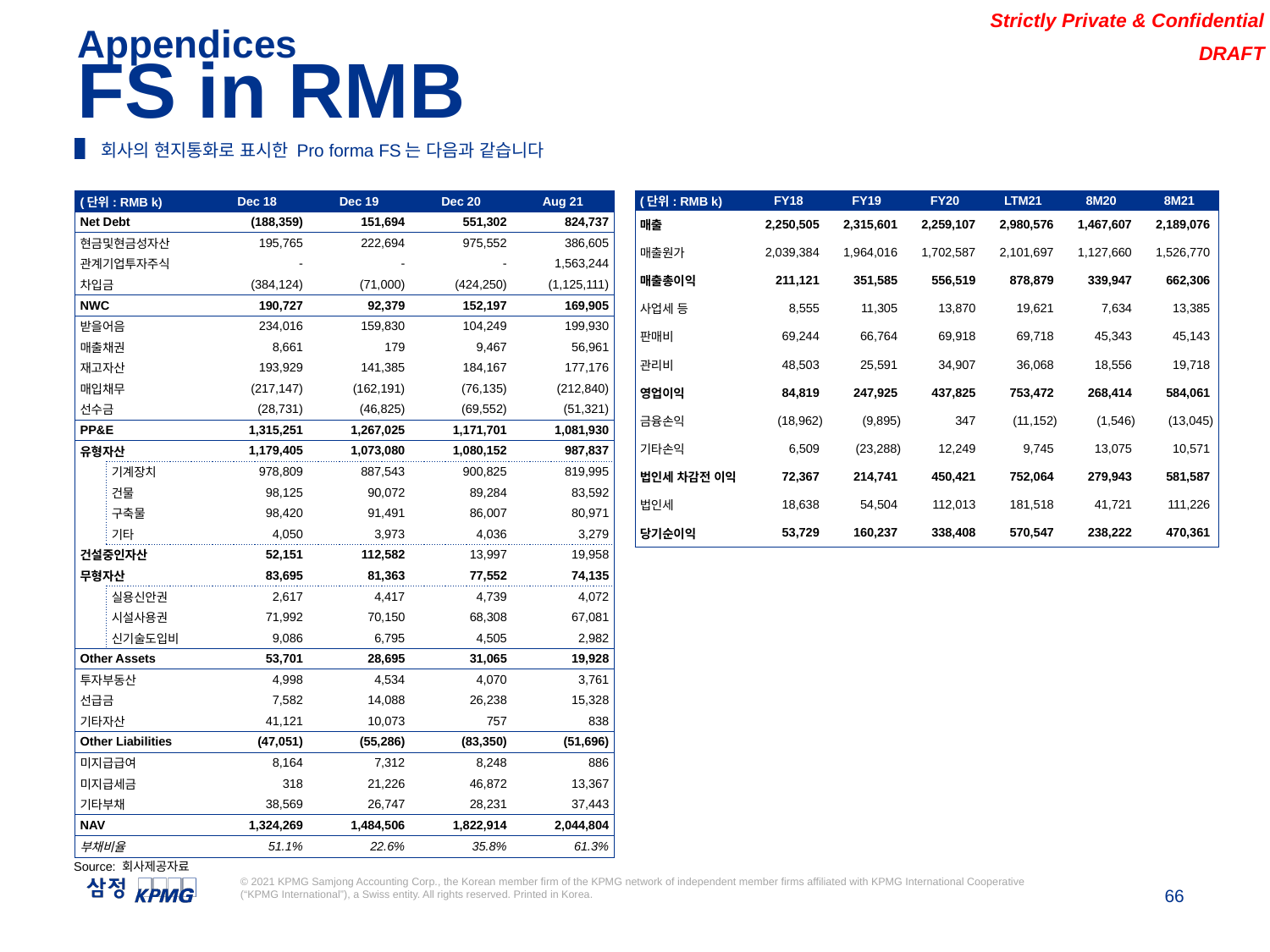

Appendices
FS in RMB
▌회사의 현지통화로 표시한 Pro forma FS는 다음과 같습니다

| (단위: RMB k) | FY18 | FY19 | FY20 | LTM21 | 8M20 | 8M21 |
| --- | --- | --- | --- | --- | --- | --- |
| 매출 | 2,250,505 | 2,315,601 | 2,259,107 | 2,980,576 | 1,467,607 | 2,189,076 |
| 매출원가 | 2,039,384 | 1,964,016 | 1,702,587 | 2,101,697 | 1,127,660 | 1,526,770 |
| 매출총이익 | 211,121 | 351,585 | 556,519 | 878,879 | 339,947 | 662,306 |
| 사업세 등 | 8,555 | 11,305 | 13,870 | 19,621 | 7,634 | 13,385 |
| 판매비 | 69,244 | 66,764 | 69,918 | 69,718 | 45,343 | 45,143 |
| 관리비 | 48,503 | 25,591 | 34,907 | 36,068 | 18,556 | 19,718 |
| 영업이익 | 84,819 | 247,925 | 437,825 | 753,472 | 268,414 | 584,061 |
| 금융손익 | (18,962) | (9,895) | 347 | (11,152) | (1,546) | (13,045) |
| 기타손익 | 6,509 | (23,288) | 12,249 | 9,745 | 13,075 | 10,571 |
| 법인세 차감전 이익 | 72,367 | 214,741 | 450,421 | 752,064 | 279,943 | 581,587 |
| 법인세 | 18,638 | 54,504 | 112,013 | 181,518 | 41,721 | 111,226 |
| 당기순이익 | 53,729 | 160,237 | 338,408 | 570,547 | 238,222 | 470,361 |
| (단위: RMB k) |  | Dec 18 | Dec 19 | Dec 20 | Aug 21 |
| --- | --- | --- | --- | --- | --- |
| Net Debt |  | (188,359) | 151,694 | 551,302 | 824,737 |
| 현금및현금성자산 |  | 195,765 | 222,694 | 975,552 | 386,605 |
| 관계기업투자주식 |  | - | - | - | 1,563,244 |
| 차입금 |  | (384,124) | (71,000) | (424,250) | (1,125,111) |
| NWC |  | 190,727 | 92,379 | 152,197 | 169,905 |
| 받을어음 |  | 234,016 | 159,830 | 104,249 | 199,930 |
| 매출채권 |  | 8,661 | 179 | 9,467 | 56,961 |
| 재고자산 |  | 193,929 | 141,385 | 184,167 | 177,176 |
| 매입채무 |  | (217,147) | (162,191) | (76,135) | (212,840) |
| 선수금 |  | (28,731) | (46,825) | (69,552) | (51,321) |
| PP&E |  | 1,315,251 | 1,267,025 | 1,171,701 | 1,081,930 |
| 유형자산 |  | 1,179,405 | 1,073,080 | 1,080,152 | 987,837 |
|  | 기계장치 | 978,809 | 887,543 | 900,825 | 819,995 |
|  | 건물 | 98,125 | 90,072 | 89,284 | 83,592 |
|  | 구축물 | 98,420 | 91,491 | 86,007 | 80,971 |
|  | 기타 | 4,050 | 3,973 | 4,036 | 3,279 |
| 건설중인자산 |  | 52,151 | 112,582 | 13,997 | 19,958 |
| 무형자산 |  | 83,695 | 81,363 | 77,552 | 74,135 |
|  | 실용신안권 | 2,617 | 4,417 | 4,739 | 4,072 |
|  | 시설사용권 | 71,992 | 70,150 | 68,308 | 67,081 |
|  | 신기술도입비 | 9,086 | 6,795 | 4,505 | 2,982 |
| Other Assets |  | 53,701 | 28,695 | 31,065 | 19,928 |
| 투자부동산 |  | 4,998 | 4,534 | 4,070 | 3,761 |
| 선급금 |  | 7,582 | 14,088 | 26,238 | 15,328 |
| 기타자산 |  | 41,121 | 10,073 | 757 | 838 |
| Other Liabilities |  | (47,051) | (55,286) | (83,350) | (51,696) |
| 미지급급여 |  | 8,164 | 7,312 | 8,248 | 886 |
| 미지급세금 |  | 318 | 21,226 | 46,872 | 13,367 |
| 기타부채 |  | 38,569 | 26,747 | 28,231 | 37,443 |
| NAV |  | 1,324,269 | 1,484,506 | 1,822,914 | 2,044,804 |
| 부채비율 |  | 51.1% | 22.6% | 35.8% | 61.3% |

### Chart

| Category |
|---|
Source: 회사제공자료